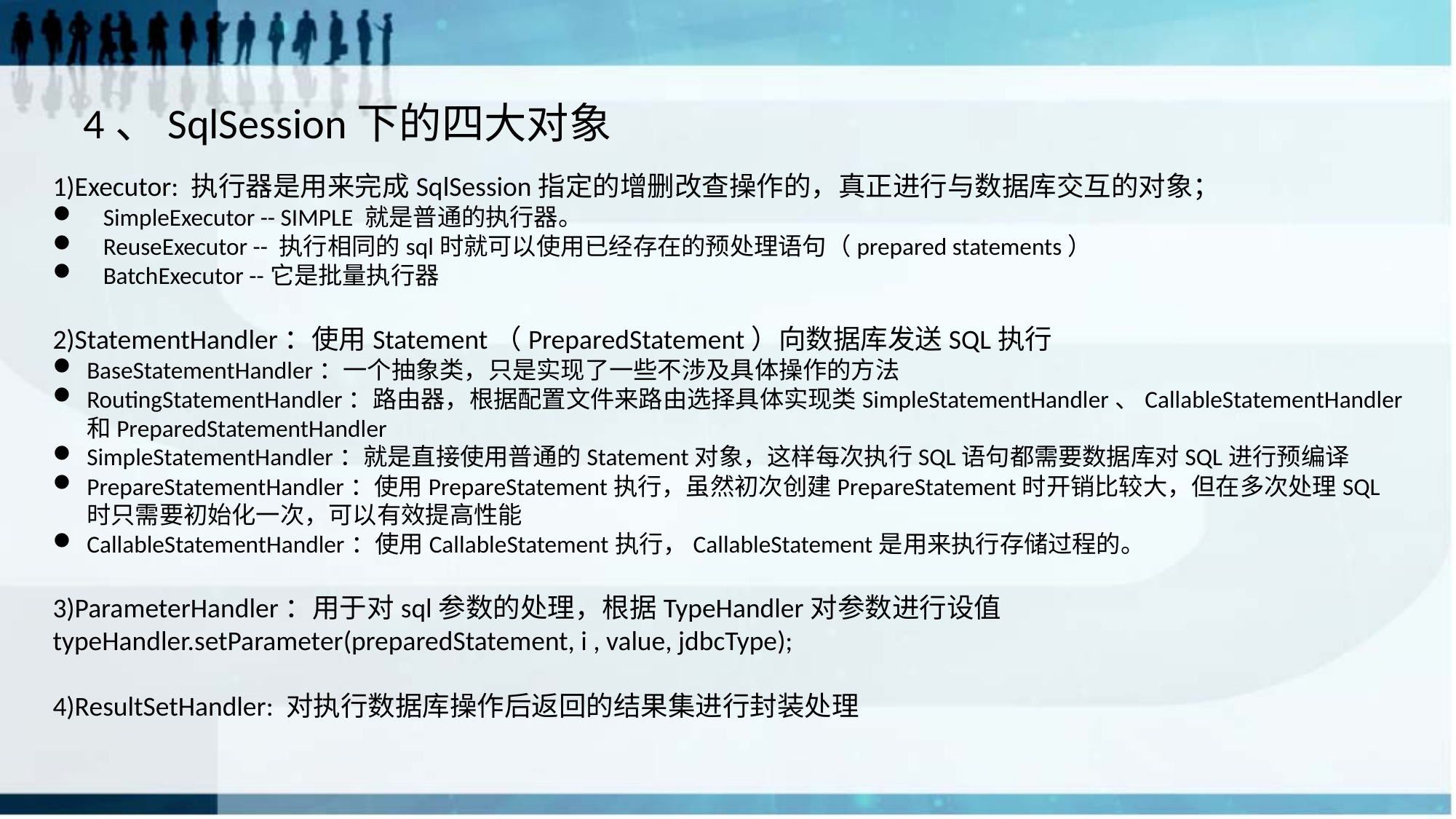

# 4、SqlSession下的四大对象
1)Executor: 执行器是用来完成SqlSession指定的增删改查操作的，真正进行与数据库交互的对象；
   SimpleExecutor -- SIMPLE 就是普通的执行器。
   ReuseExecutor -- 执行相同的sql时就可以使用已经存在的预处理语句（prepared statements）
   BatchExecutor --它是批量执行器

2)StatementHandler：使用Statement（PreparedStatement）向数据库发送SQL执行
BaseStatementHandler：一个抽象类，只是实现了一些不涉及具体操作的方法
RoutingStatementHandler：路由器，根据配置文件来路由选择具体实现类SimpleStatementHandler、CallableStatementHandler和PreparedStatementHandler
SimpleStatementHandler：就是直接使用普通的Statement对象，这样每次执行SQL语句都需要数据库对SQL进行预编译
PrepareStatementHandler：使用PrepareStatement执行，虽然初次创建PrepareStatement时开销比较大，但在多次处理SQL时只需要初始化一次，可以有效提高性能
CallableStatementHandler：使用CallableStatement执行，CallableStatement是用来执行存储过程的。

3)ParameterHandler：用于对sql参数的处理，根据TypeHandler对参数进行设值	typeHandler.setParameter(preparedStatement, i , value, jdbcType);

4)ResultSetHandler: 对执行数据库操作后返回的结果集进行封装处理